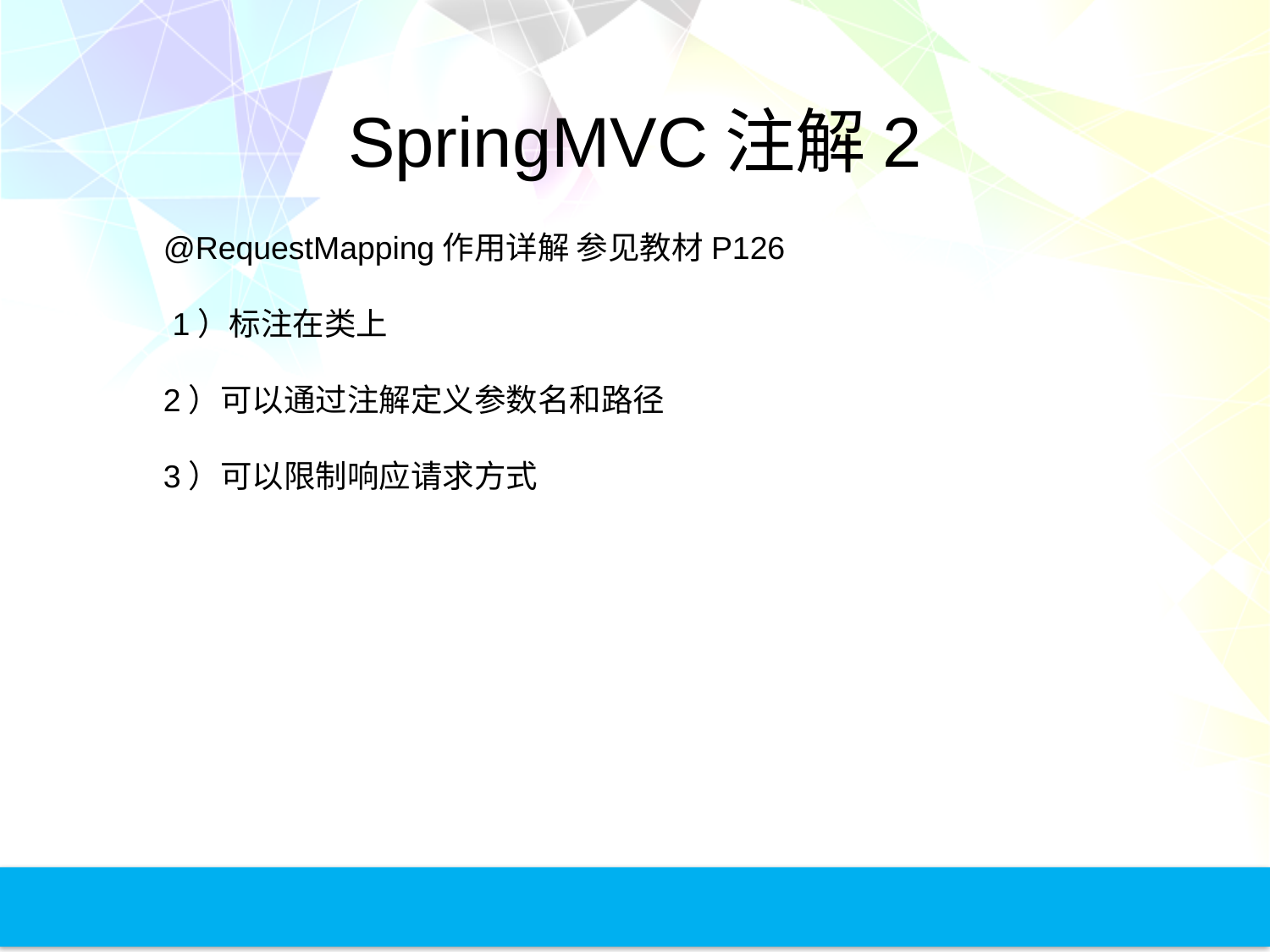

# SpringMVC注解2
@RequestMapping作用详解 参见教材P126

 1）标注在类上

2）可以通过注解定义参数名和路径

3）可以限制响应请求方式